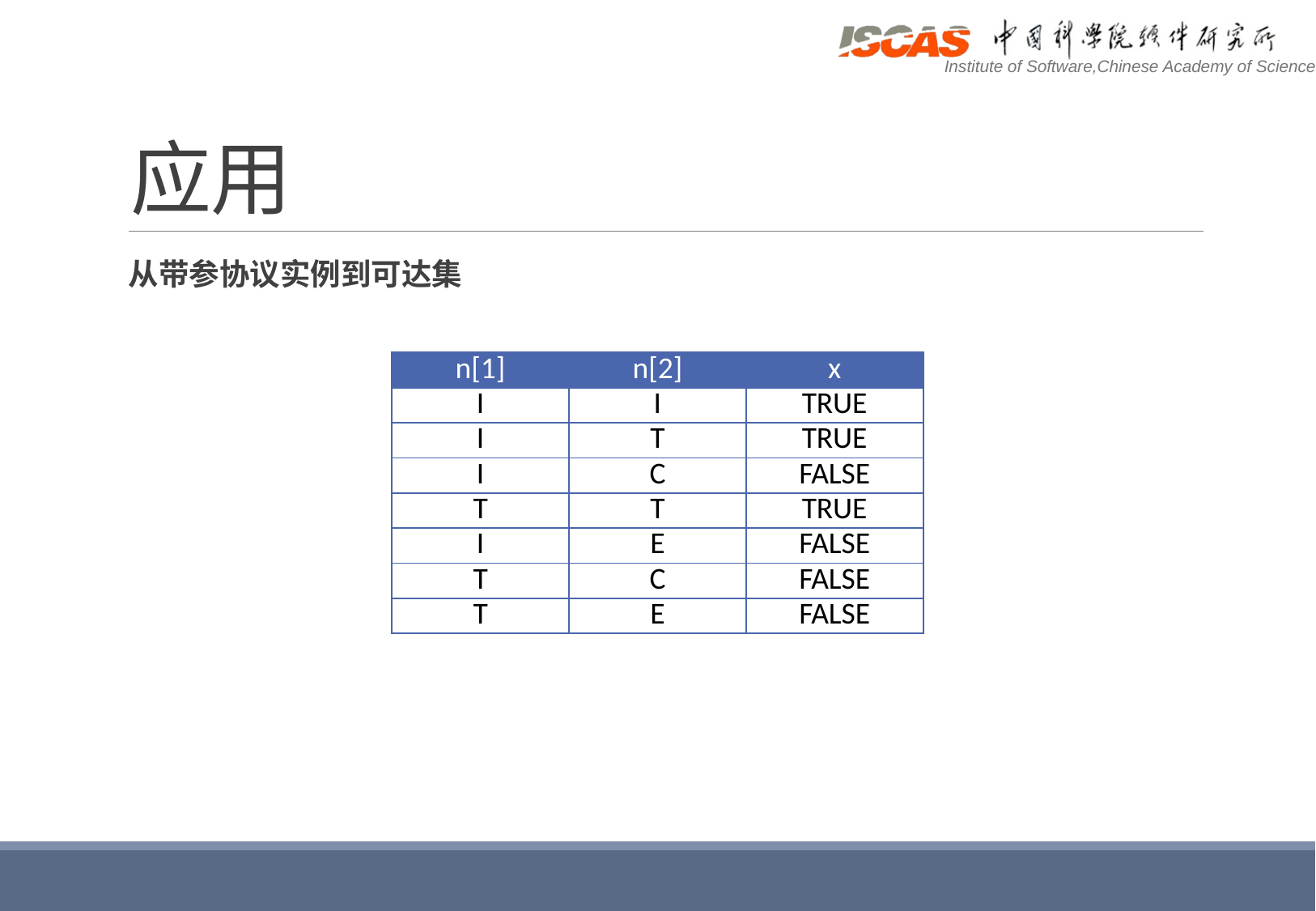

# 应用
从带参协议实例到可达集
| n[1] | n[2] | x |
| --- | --- | --- |
| I | I | TRUE |
| I | T | TRUE |
| I | C | FALSE |
| T | T | TRUE |
| I | E | FALSE |
| T | C | FALSE |
| T | E | FALSE |